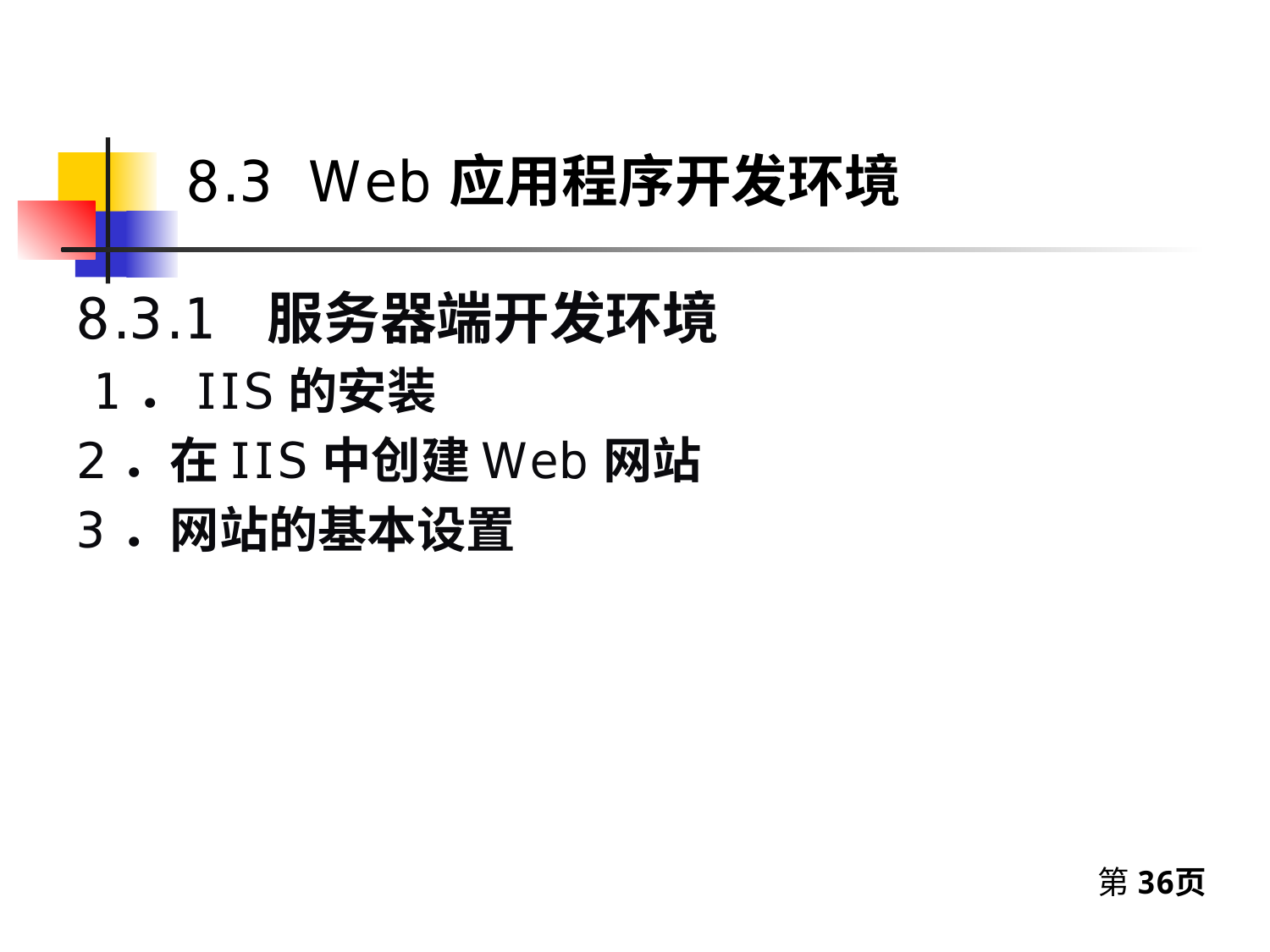

8.3  Web应用程序开发环境
8.3.1  服务器端开发环境
 1．IIS的安装
2．在IIS中创建Web网站
3．网站的基本设置